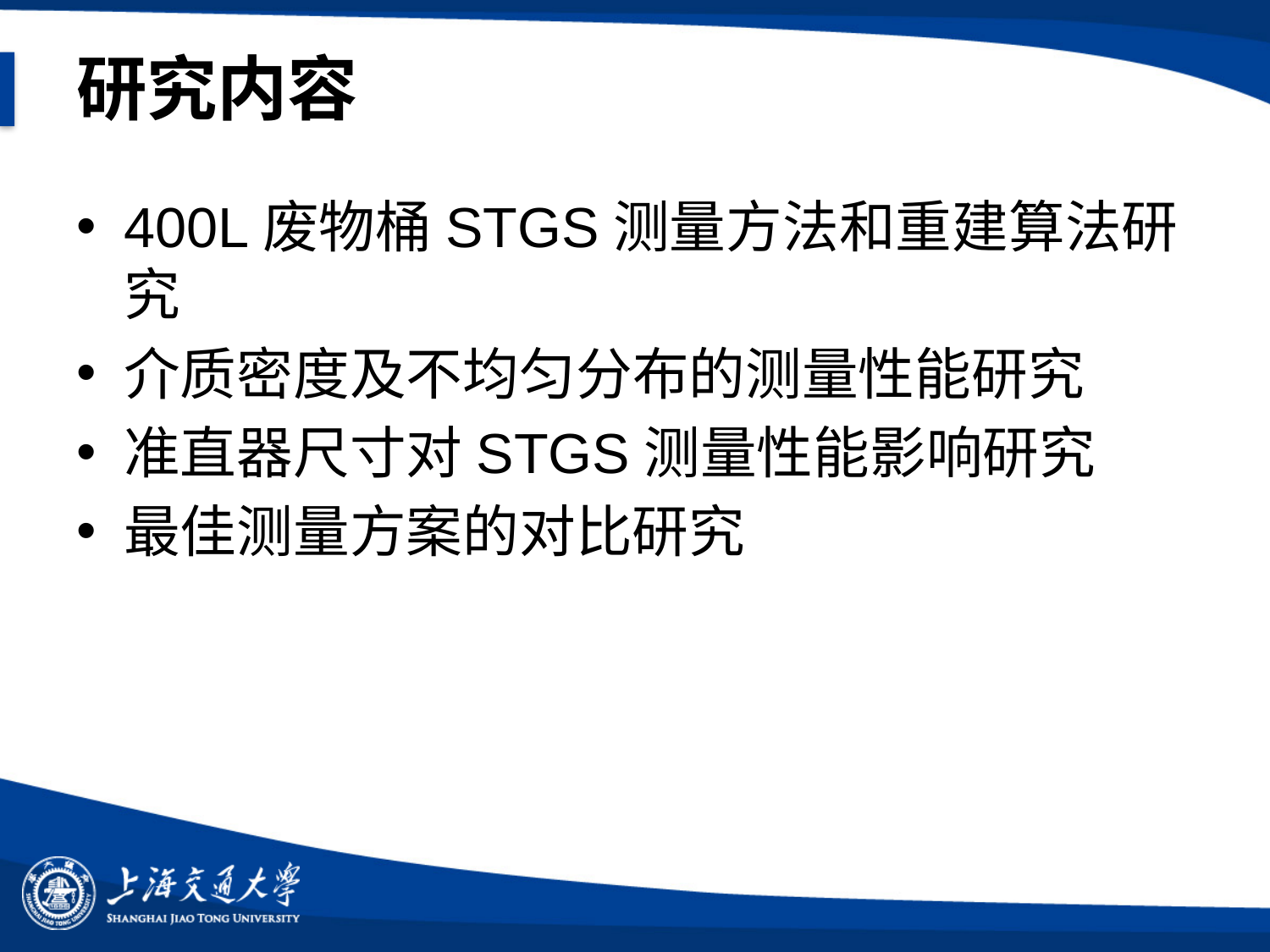

# 研究内容
400L废物桶STGS测量方法和重建算法研究
介质密度及不均匀分布的测量性能研究
准直器尺寸对STGS测量性能影响研究
最佳测量方案的对比研究